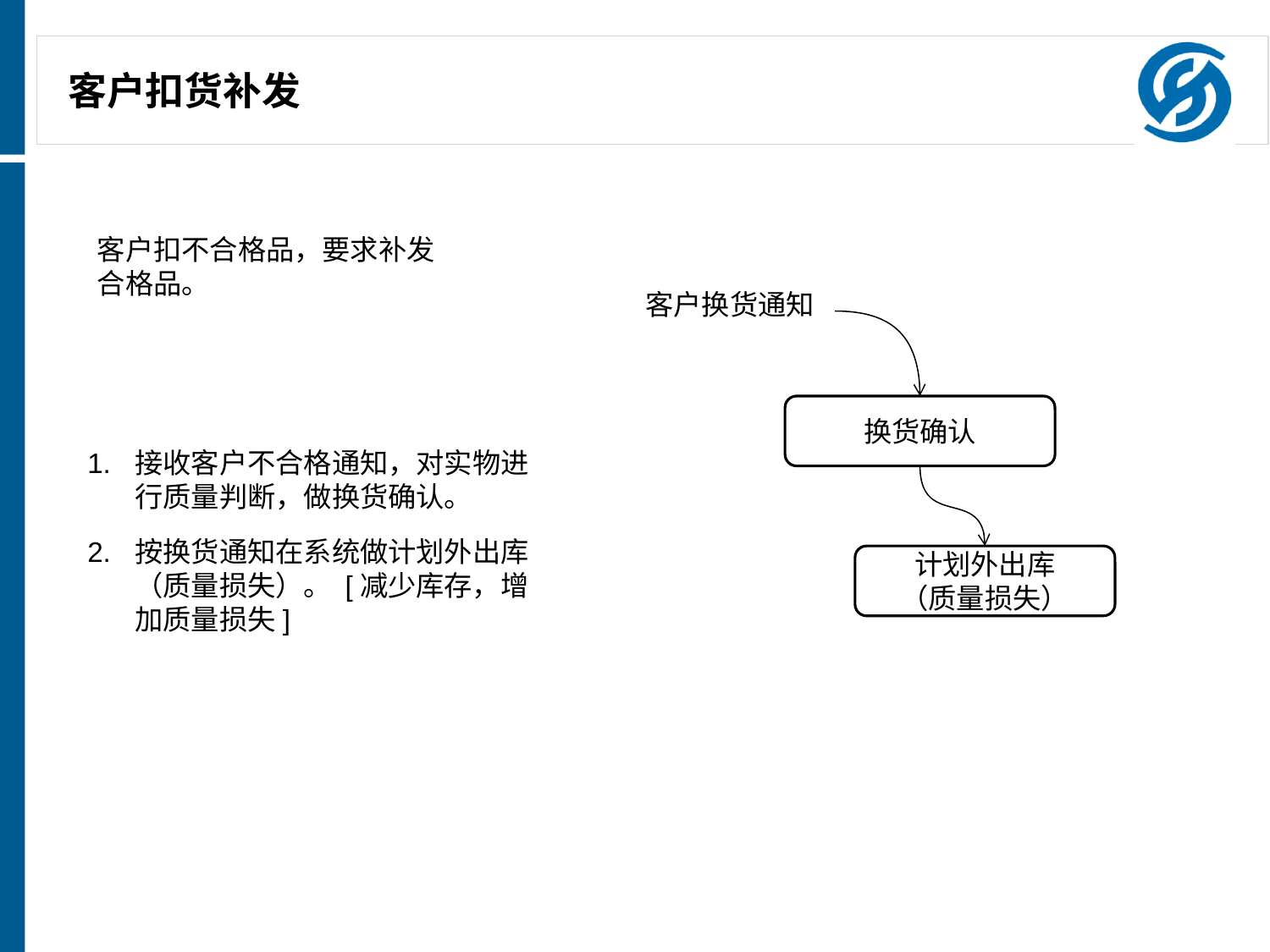

# 客户扣货补发
客户扣不合格品，要求补发合格品。
客户换货通知

接收客户不合格通知，对实物进行质量判断，做换货确认。
按换货通知在系统做计划外出库（质量损失）。 [减少库存，增加质量损失]

换货确认

计划外出库
（质量损失）